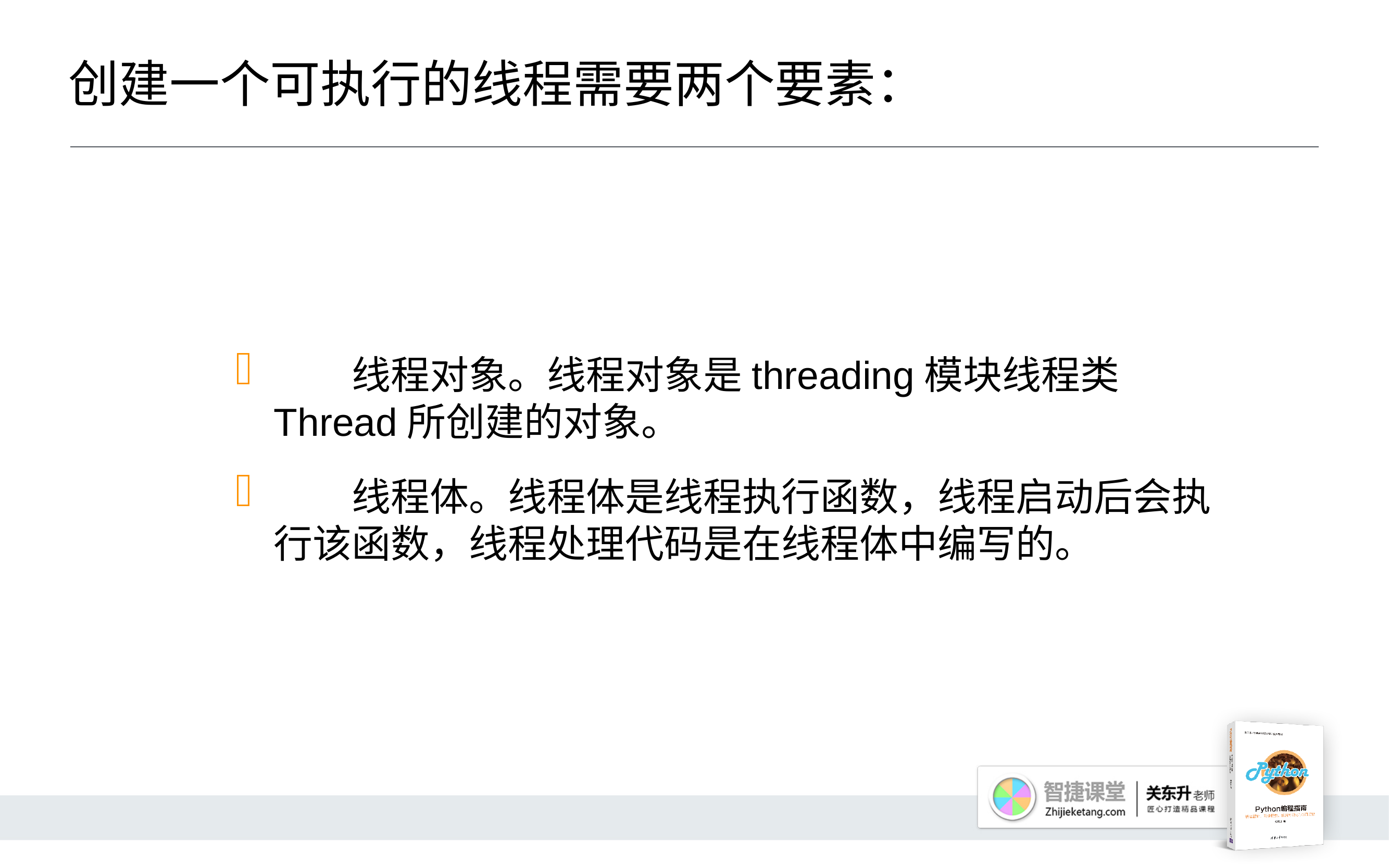

# 创建一个可执行的线程需要两个要素：
	线程对象。线程对象是threading模块线程类Thread所创建的对象。
	线程体。线程体是线程执行函数，线程启动后会执行该函数，线程处理代码是在线程体中编写的。